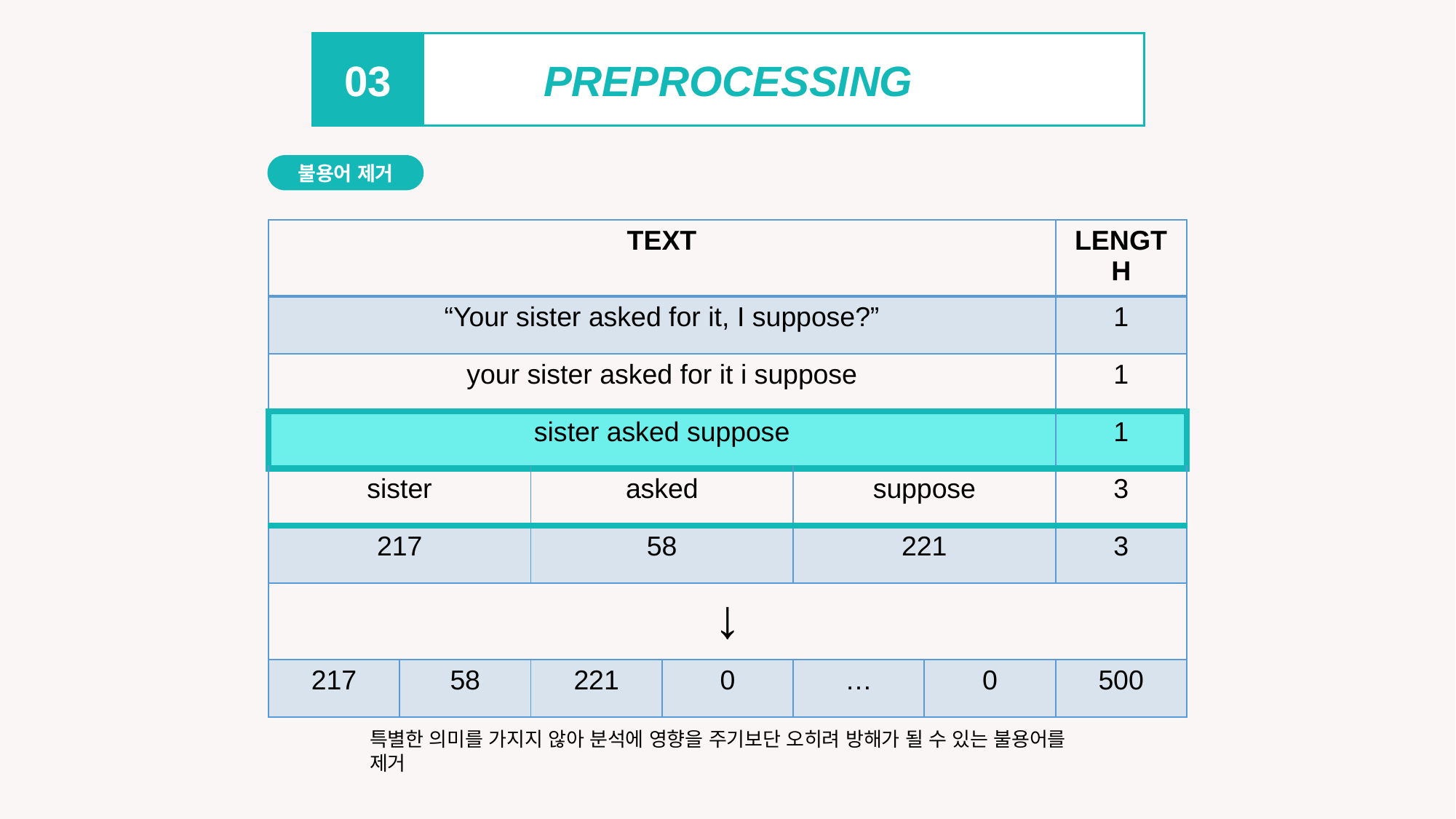

PREPROCESSING
03
불용어 제거
| TEXT |  |  |  |  |  | LENGTH |
| --- | --- | --- | --- | --- | --- | --- |
| “Your sister asked for it, I suppose?” |  |  |  |  |  | 1 |
| your sister asked for it i suppose |  |  |  |  |  | 1 |
| sister asked suppose |  |  |  |  |  | 1 |
| sister |  | asked |  | suppose |  | 3 |
| 217 |  | 58 |  | 221 |  | 3 |
| ↓ |  |  |  |  |  |  |
| 217 | 58 | 221 | 0 | … | 0 | 500 |
특별한 의미를 가지지 않아 분석에 영향을 주기보단 오히려 방해가 될 수 있는 불용어를 제거